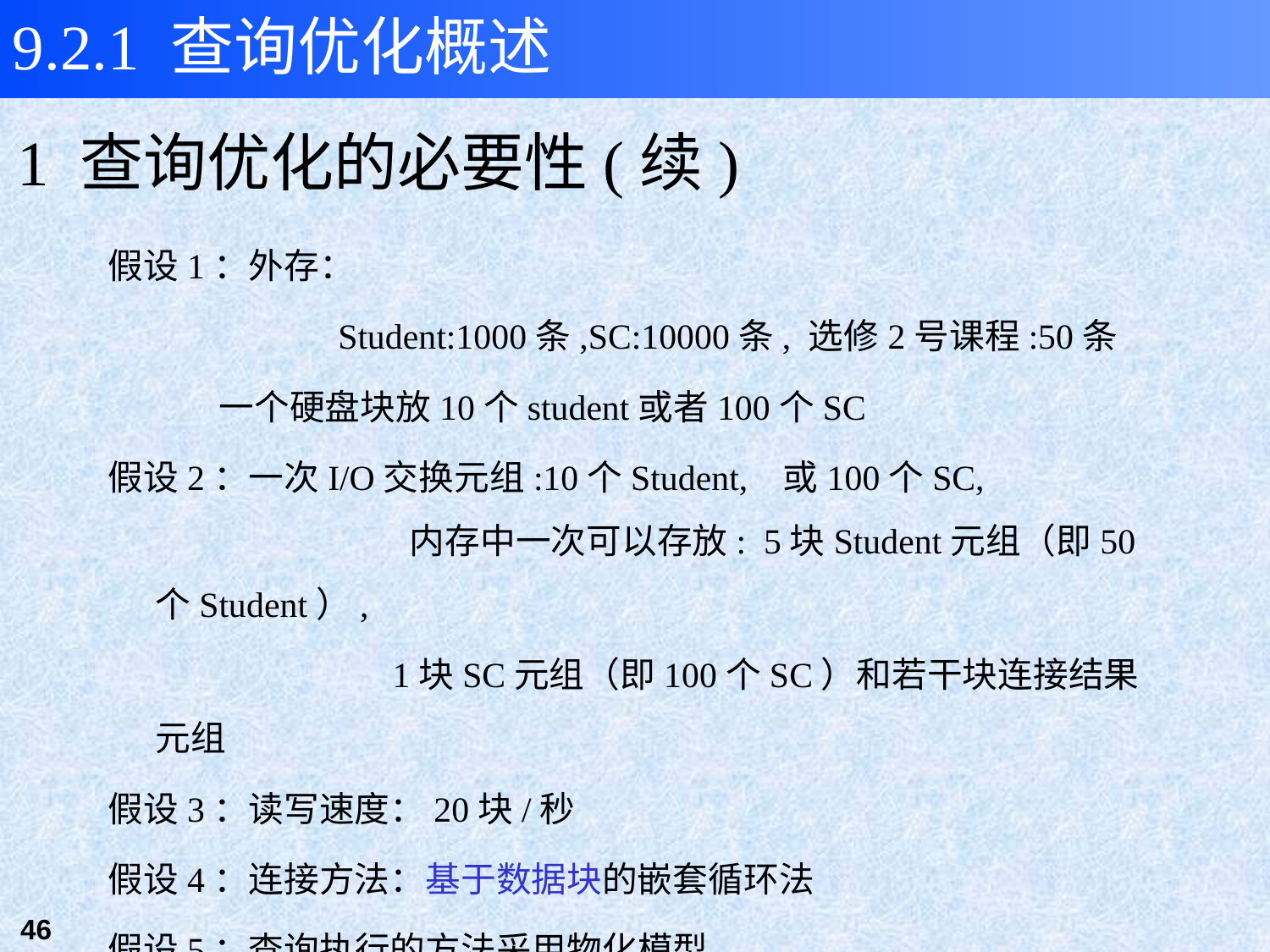

9.2.1 查询优化概述
1 查询优化的必要性(续)
假设1：外存：
		Student:1000条,SC:10000条, 选修2号课程:50条
     一个硬盘块放10个student或者100个SC
假设2：一次I/O交换元组:10个Student,   或100个SC, 			内存中一次可以存放:  5块Student元组（即50个Student）,
                                1块SC元组（即100个SC）和若干块连接结果元组
假设3：读写速度：20块/秒
假设4：连接方法：基于数据块的嵌套循环法
假设5：查询执行的方法采用物化模型